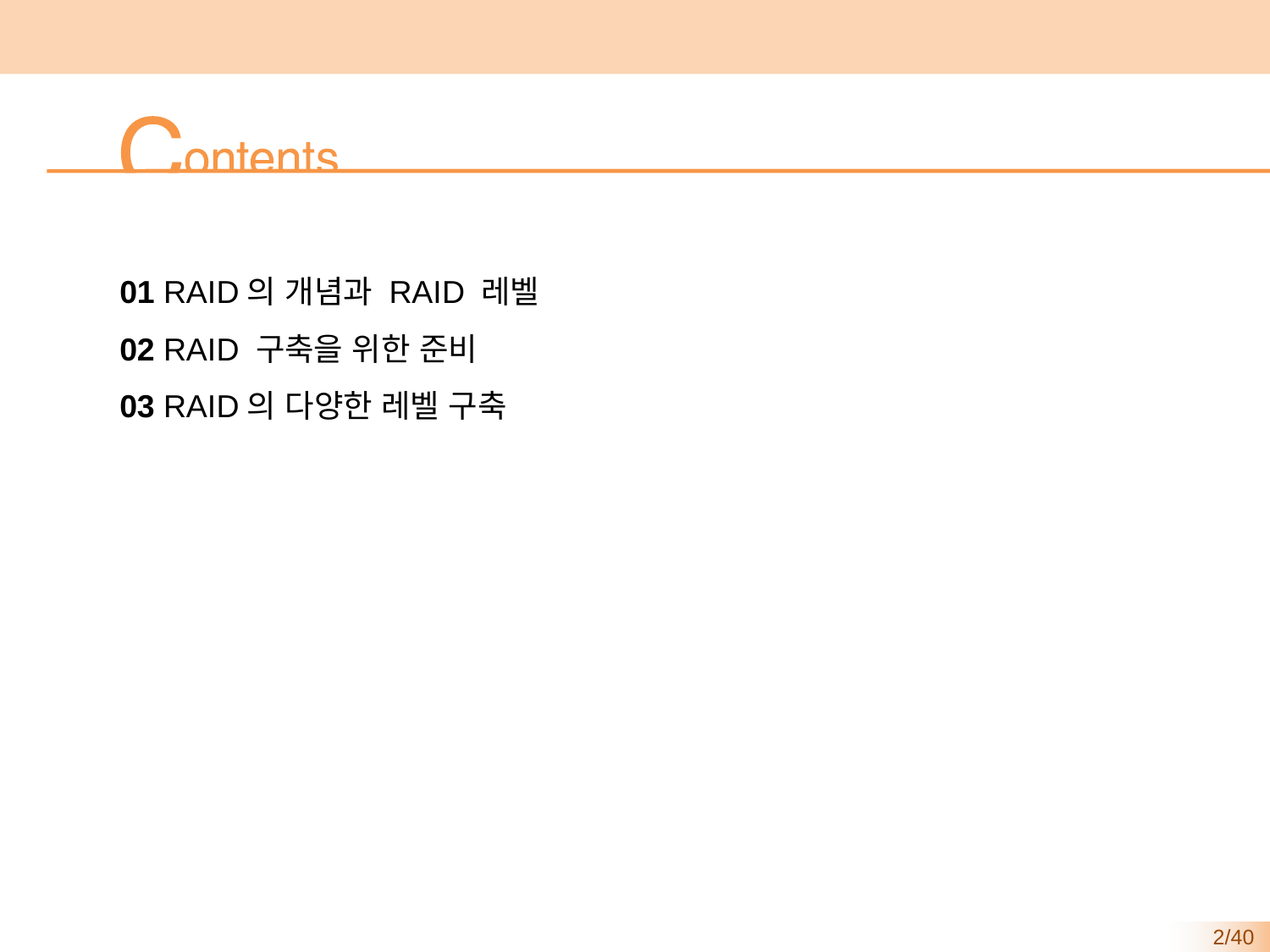

01 RAID의 개념과 RAID 레벨
02 RAID 구축을 위한 준비
03 RAID의 다양한 레벨 구축